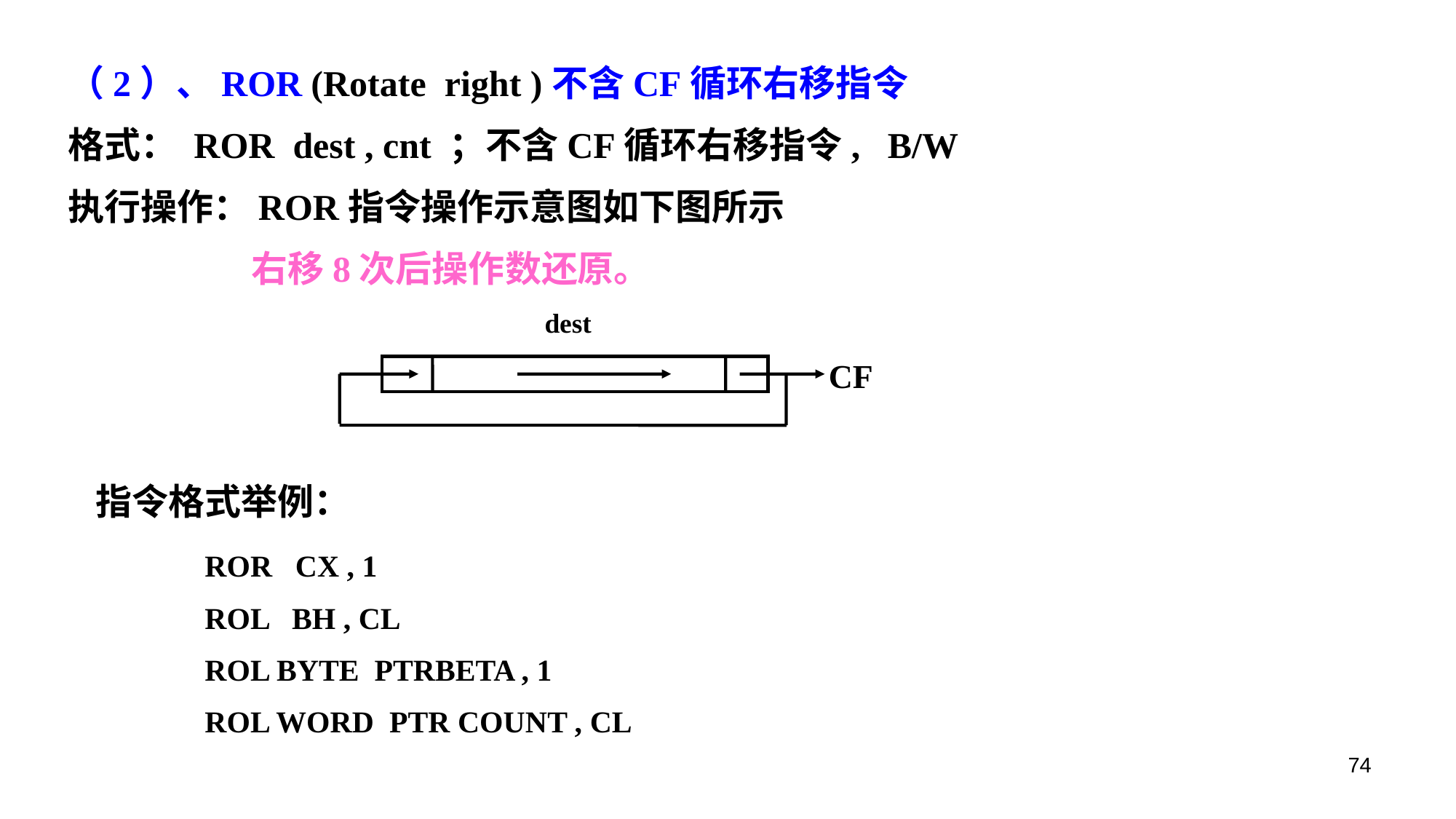

（2）、ROR (Rotate  right )不含CF循环右移指令
格式： ROR  dest , cnt ；不含CF循环右移指令,   B/W
执行操作：ROR指令操作示意图如下图所示
	        右移8次后操作数还原。

dest
CF

指令格式举例：
	ROR   CX , 1
	ROL   BH , CL
	ROL BYTE  PTRBETA , 1
	ROL WORD  PTR COUNT , CL
74